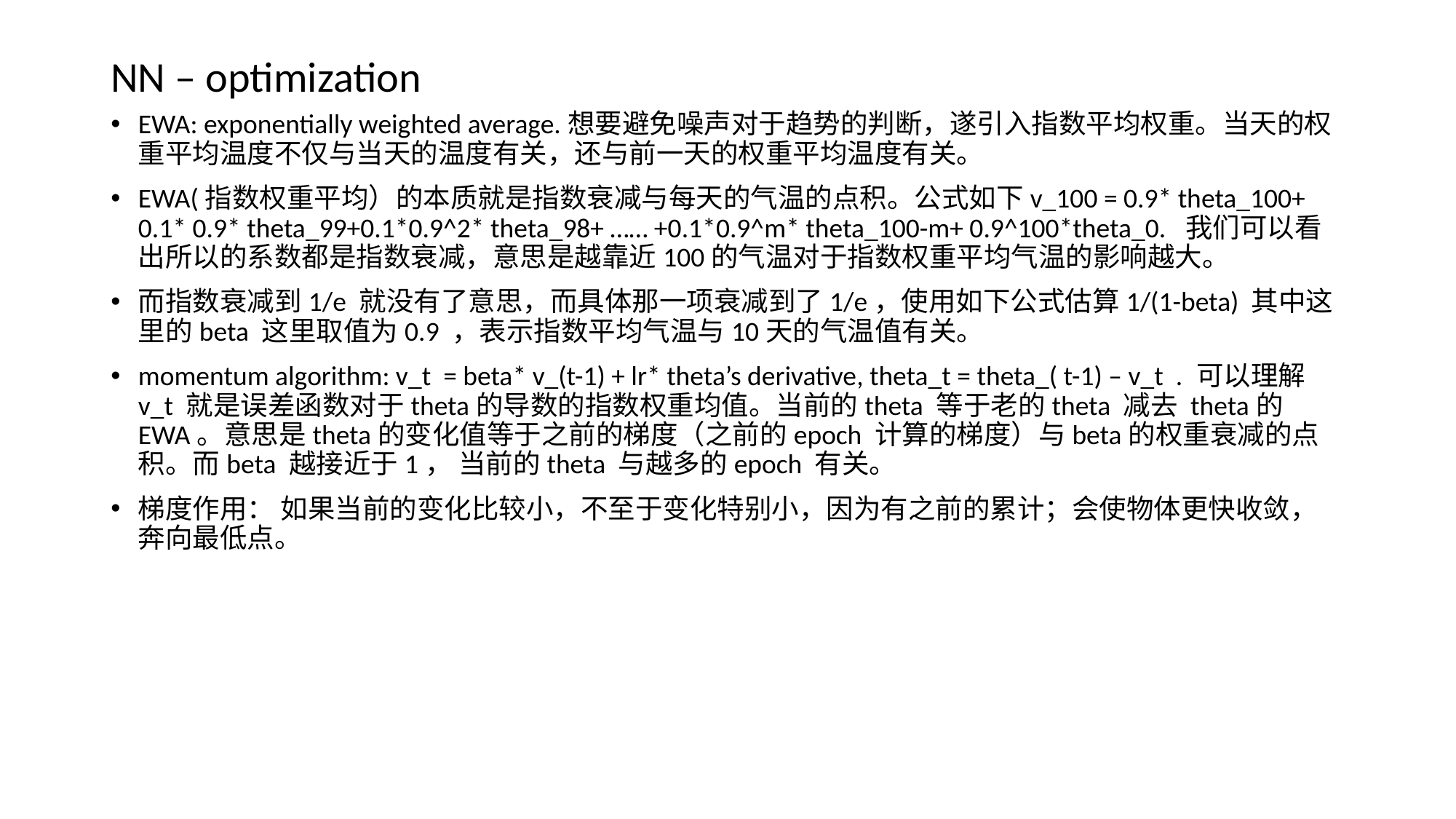

# NN – optimization
EWA: exponentially weighted average.想要避免噪声对于趋势的判断，遂引入指数平均权重。当天的权重平均温度不仅与当天的温度有关，还与前一天的权重平均温度有关。
EWA(指数权重平均）的本质就是指数衰减与每天的气温的点积。公式如下v_100 = 0.9* theta_100+ 0.1* 0.9* theta_99+0.1*0.9^2* theta_98+ …… +0.1*0.9^m* theta_100-m+ 0.9^100*theta_0.  我们可以看出所以的系数都是指数衰减，意思是越靠近100的气温对于指数权重平均气温的影响越大。
而指数衰减到1/e 就没有了意思，而具体那一项衰减到了1/e，使用如下公式估算1/(1-beta) 其中这里的beta 这里取值为0.9 ，表示指数平均气温与10天的气温值有关。
momentum algorithm: v_t  = beta* v_(t-1) + lr* theta’s derivative, theta_t = theta_( t-1) – v_t  . 可以理解v_t 就是误差函数对于theta的导数的指数权重均值。当前的theta 等于老的theta 减去 theta的EWA。意思是theta的变化值等于之前的梯度（之前的epoch 计算的梯度）与beta的权重衰减的点积。而beta 越接近于1， 当前的theta 与越多的epoch 有关。
梯度作用： 如果当前的变化比较小，不至于变化特别小，因为有之前的累计；会使物体更快收敛，奔向最低点。